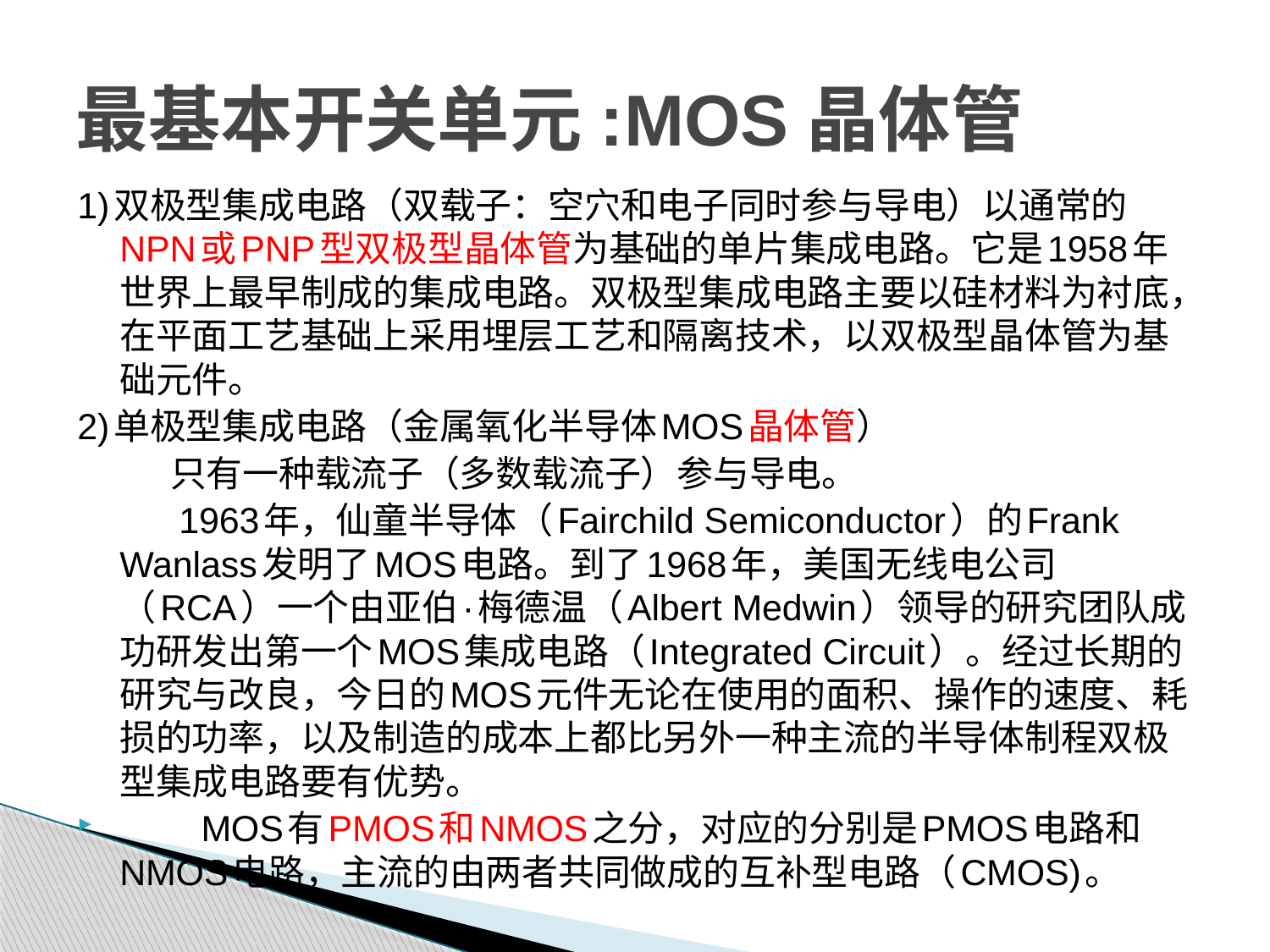

# 最基本开关单元:MOS晶体管
1)双极型集成电路（双载子：空穴和电子同时参与导电）以通常的NPN或PNP型双极型晶体管为基础的单片集成电路。它是1958年世界上最早制成的集成电路。双极型集成电路主要以硅材料为衬底，在平面工艺基础上采用埋层工艺和隔离技术，以双极型晶体管为基础元件。
2)单极型集成电路（金属氧化半导体MOS晶体管）
           只有一种载流子（多数载流子）参与导电。
          1963年，仙童半导体（Fairchild Semiconductor）的Frank Wanlass发明了MOS电路。到了1968年，美国无线电公司（RCA）一个由亚伯·梅德温（Albert Medwin）领导的研究团队成功研发出第一个MOS集成电路（Integrated Circuit）。经过长期的研究与改良，今日的MOS元件无论在使用的面积、操作的速度、耗损的功率，以及制造的成本上都比另外一种主流的半导体制程双极型集成电路要有优势。
        MOS有PMOS和NMOS之分，对应的分别是PMOS电路和NMOS电路，主流的由两者共同做成的互补型电路（CMOS)。